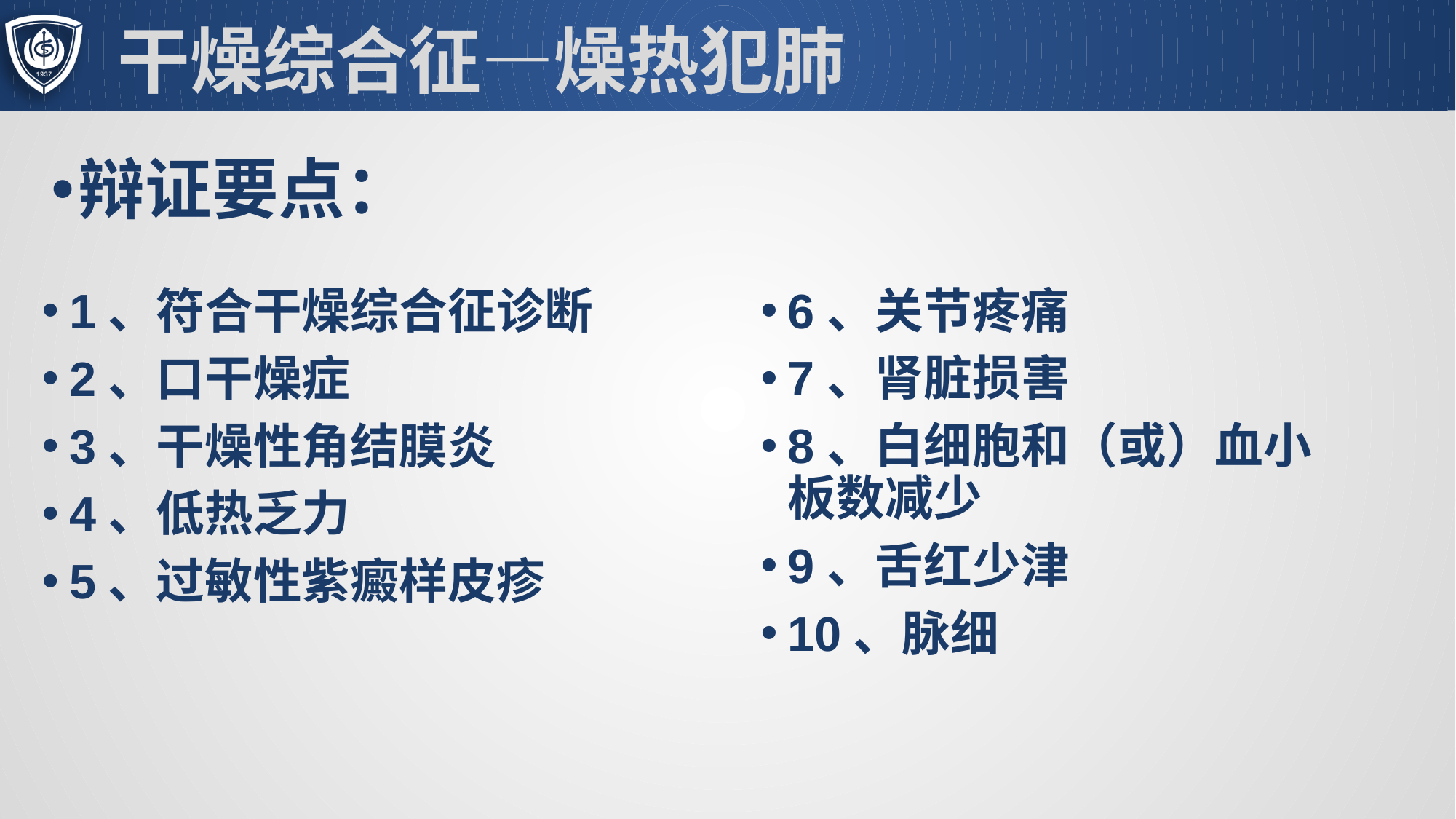

# 干燥综合征—燥热犯肺
辩证要点：

6、关节疼痛
7、肾脏损害
8、白细胞和（或）血小板数减少
9、舌红少津
10、脉细

1、符合干燥综合征诊断
2、口干燥症
3、干燥性角结膜炎
4、低热乏力
5、过敏性紫癜样皮疹